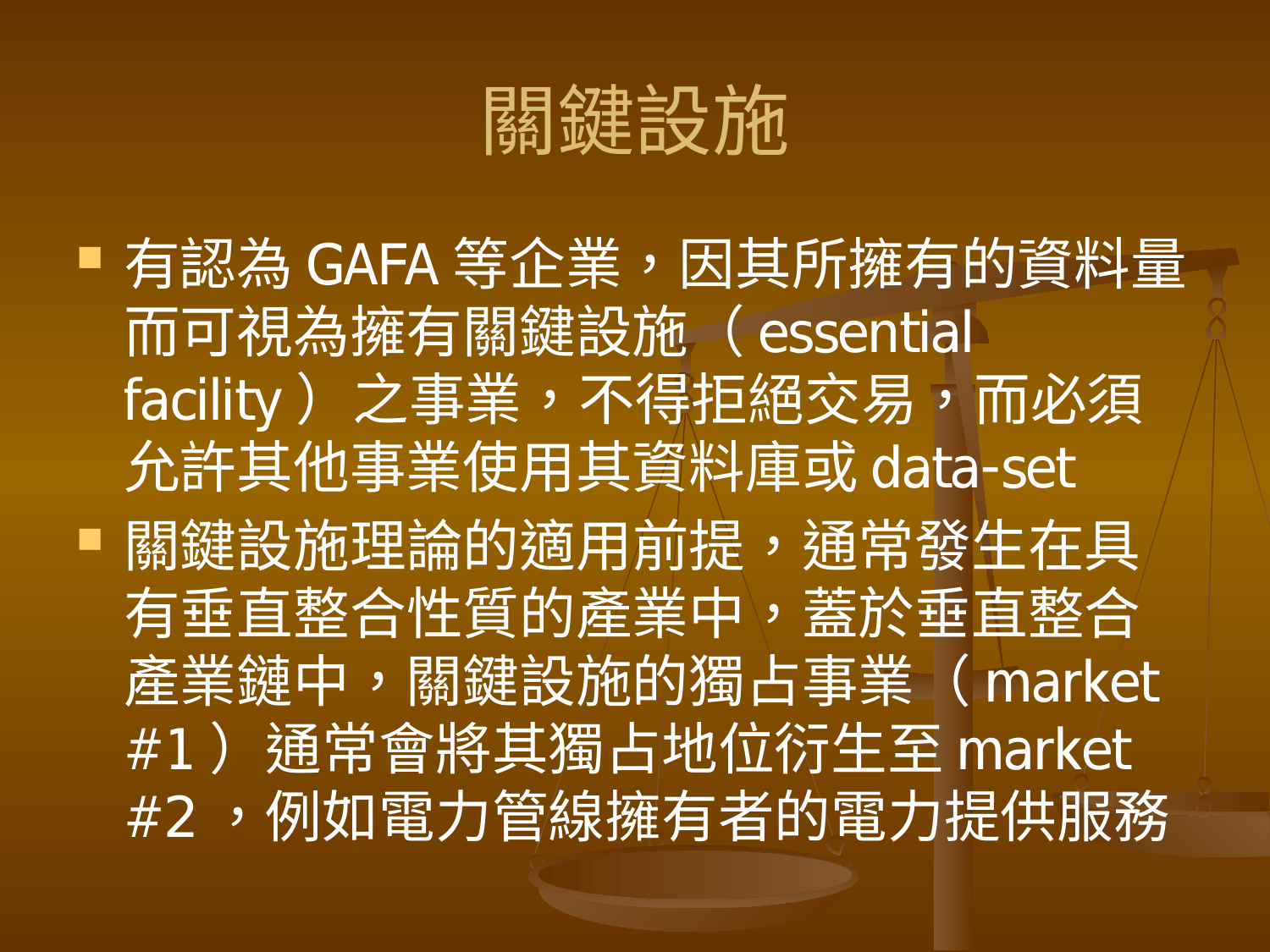

# 關鍵設施
有認為GAFA等企業，因其所擁有的資料量而可視為擁有關鍵設施（essential facility）之事業，不得拒絕交易，而必須允許其他事業使用其資料庫或data-set
關鍵設施理論的適用前提，通常發生在具有垂直整合性質的產業中，蓋於垂直整合產業鏈中，關鍵設施的獨占事業（market #1）通常會將其獨占地位衍生至market #2，例如電力管線擁有者的電力提供服務